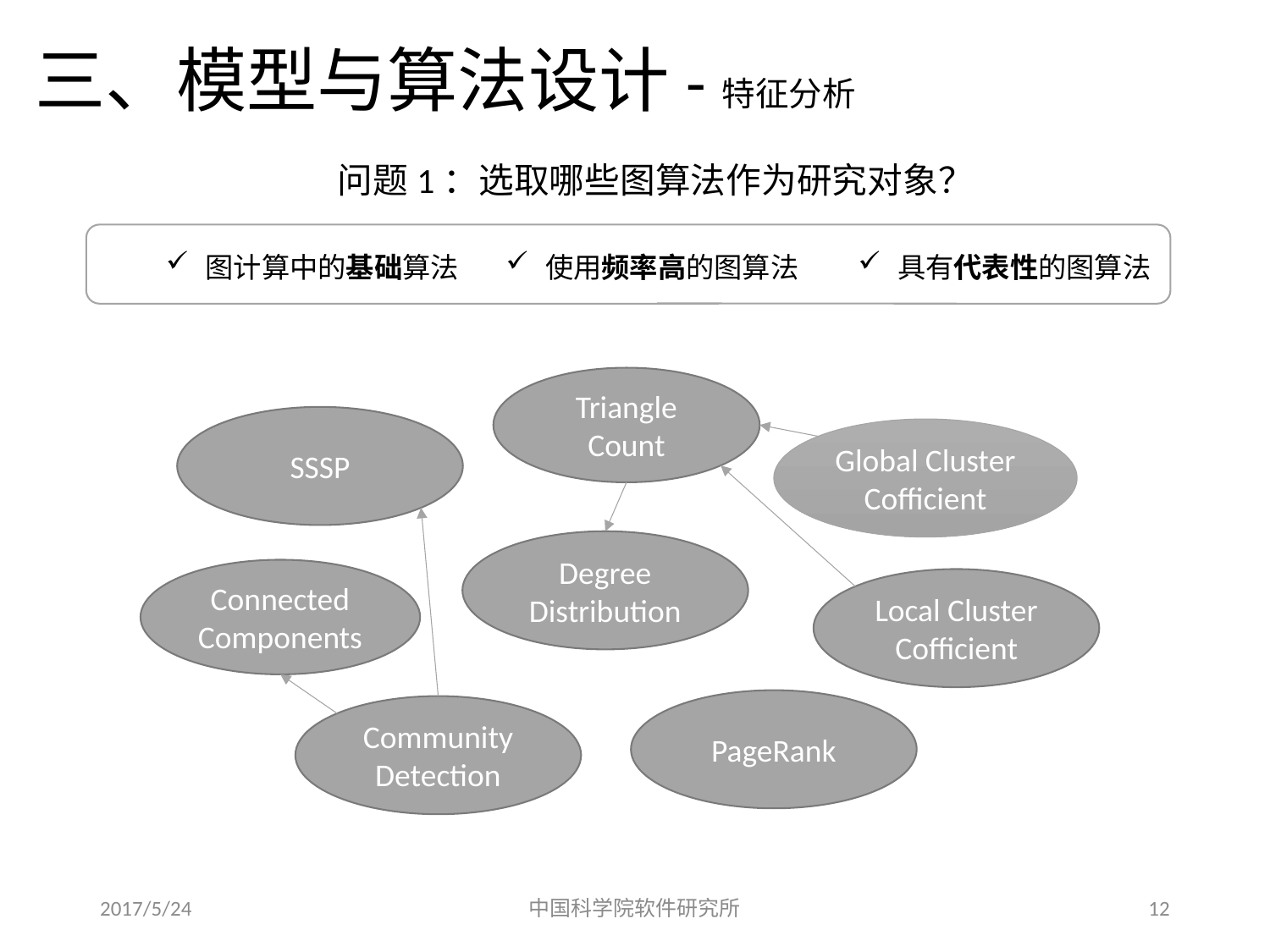

三、模型与算法设计-特征分析
问题1：选取哪些图算法作为研究对象？

图计算中的基础算法
使用频率高的图算法
具有代表性的图算法
Triangle Count
SSSP
Global Cluster
Cofficient
Degree Distribution
Connected Components
Local Cluster
Cofficient
PageRank
Community
Detection
2017/5/24
中国科学院软件研究所
12